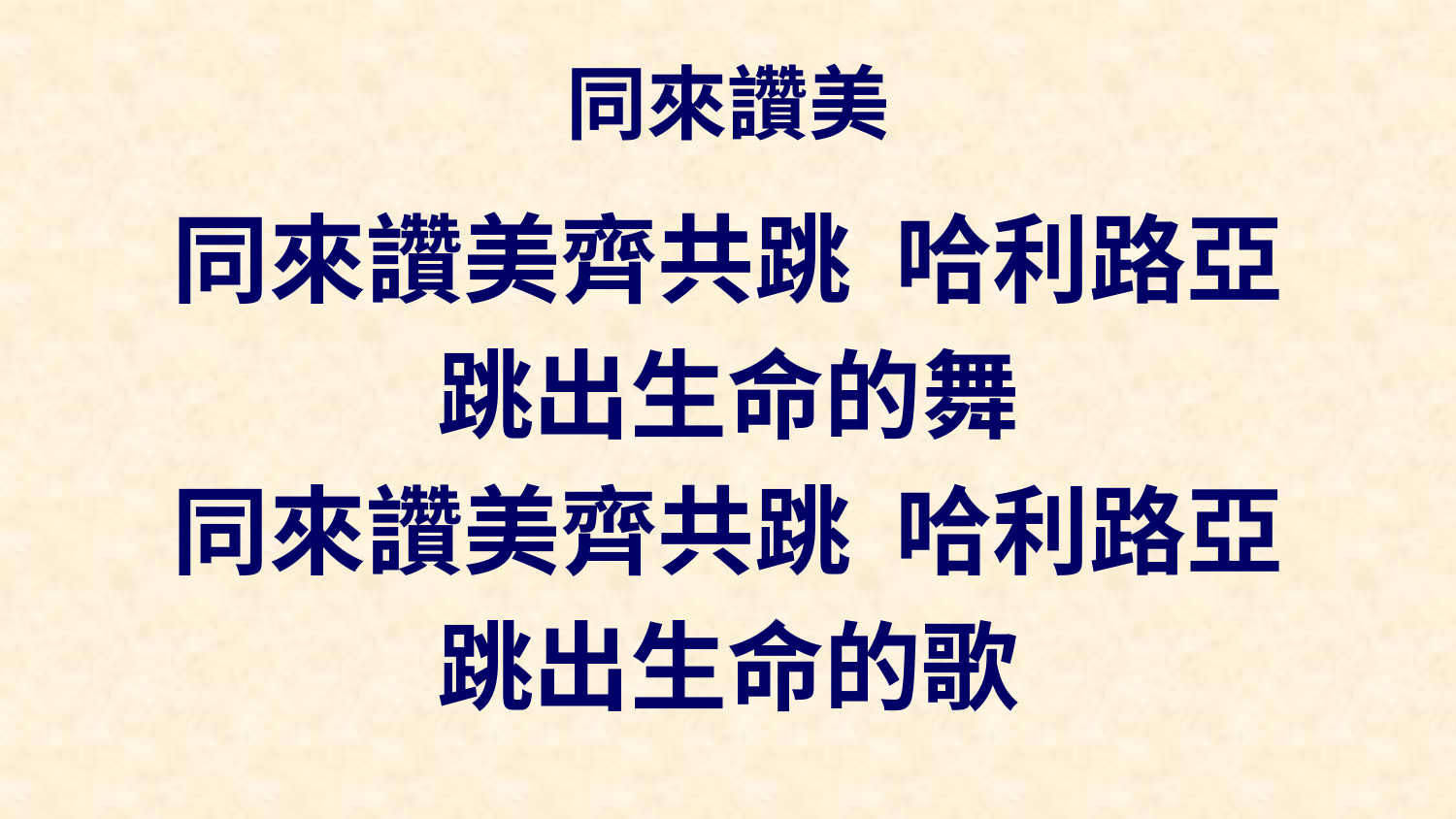

# 同來讚美
同來讚美齊共跳  哈利路亞
跳出生命的舞
同來讚美齊共跳  哈利路亞
跳出生命的歌